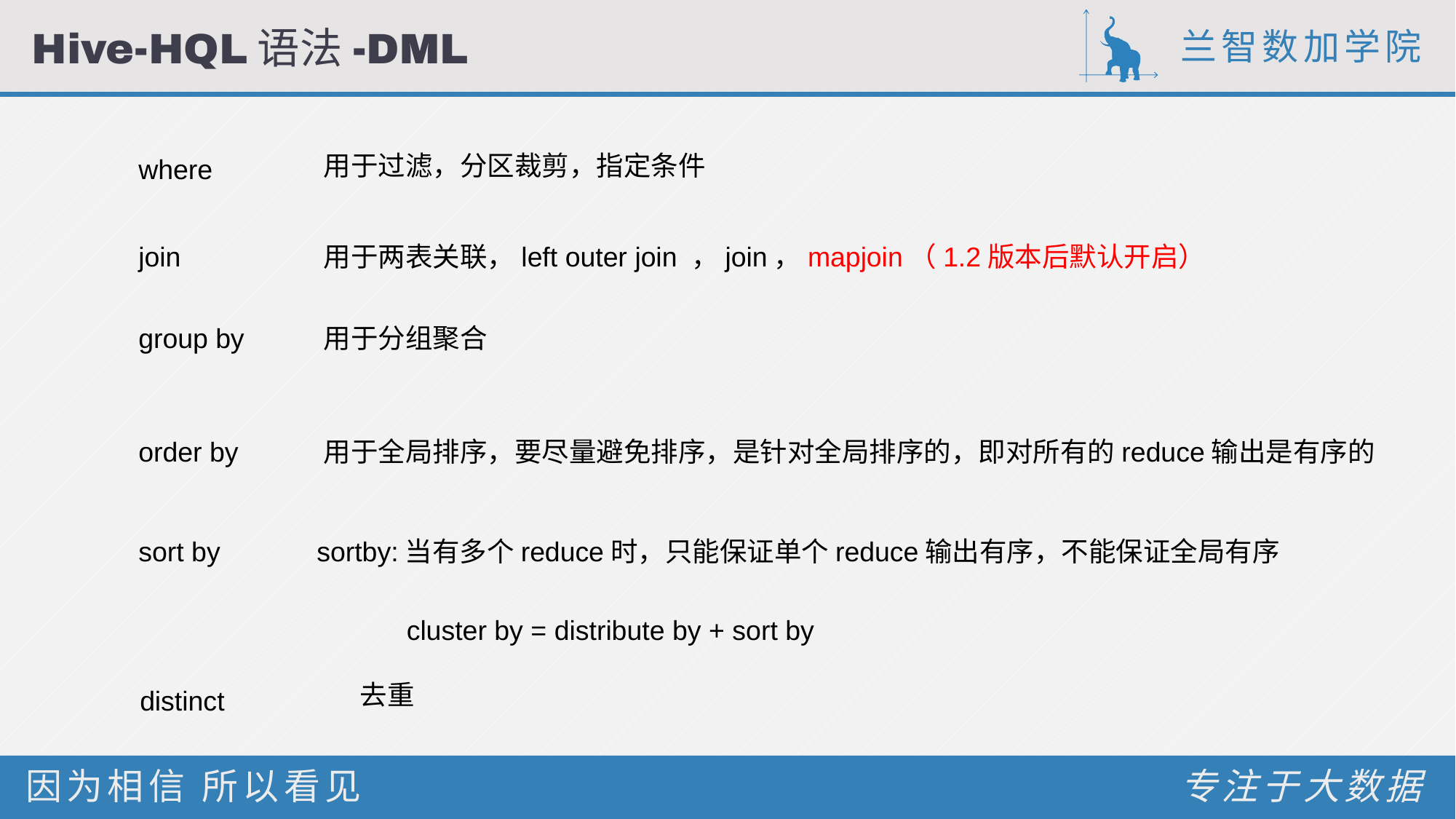

# Hive-HQL语法-DML
用于过滤，分区裁剪，指定条件
where
join
用于两表关联，left outer join ，join，mapjoin（1.2版本后默认开启）
group by
用于分组聚合
order by
用于全局排序，要尽量避免排序，是针对全局排序的，即对所有的reduce输出是有序的
sort by
sortby:当有多个reduce时，只能保证单个reduce输出有序，不能保证全局有序
cluster by = distribute by + sort by
去重
distinct